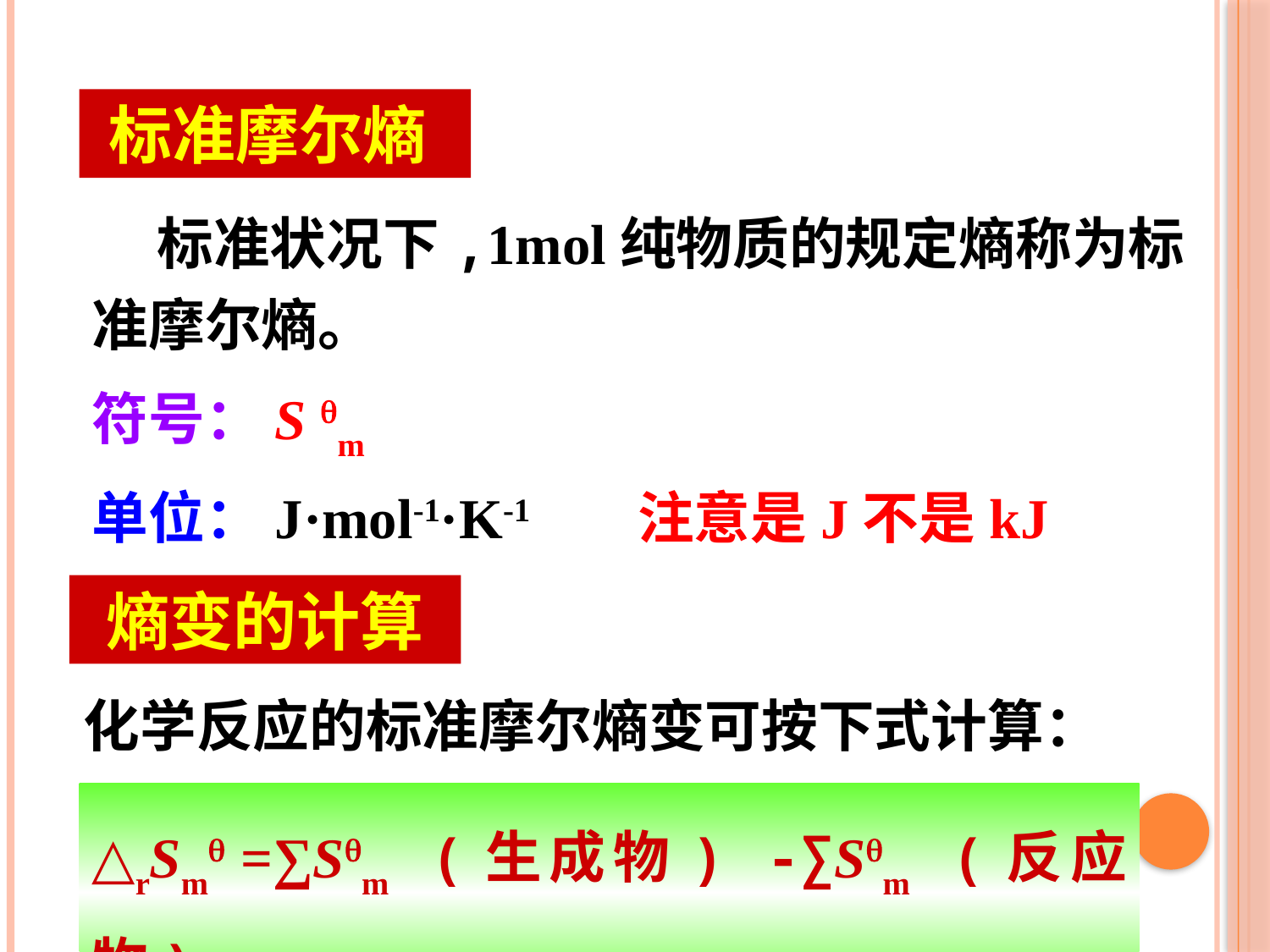

标准摩尔熵
    标准状况下,1mol纯物质的规定熵称为标准摩尔熵。
符号：S θm
单位：J·mol-1·K-1
注意是J不是kJ
熵变的计算
化学反应的标准摩尔熵变可按下式计算：
△rSmθ =∑Sθm (生成物) -∑Sθm (反应物)
102